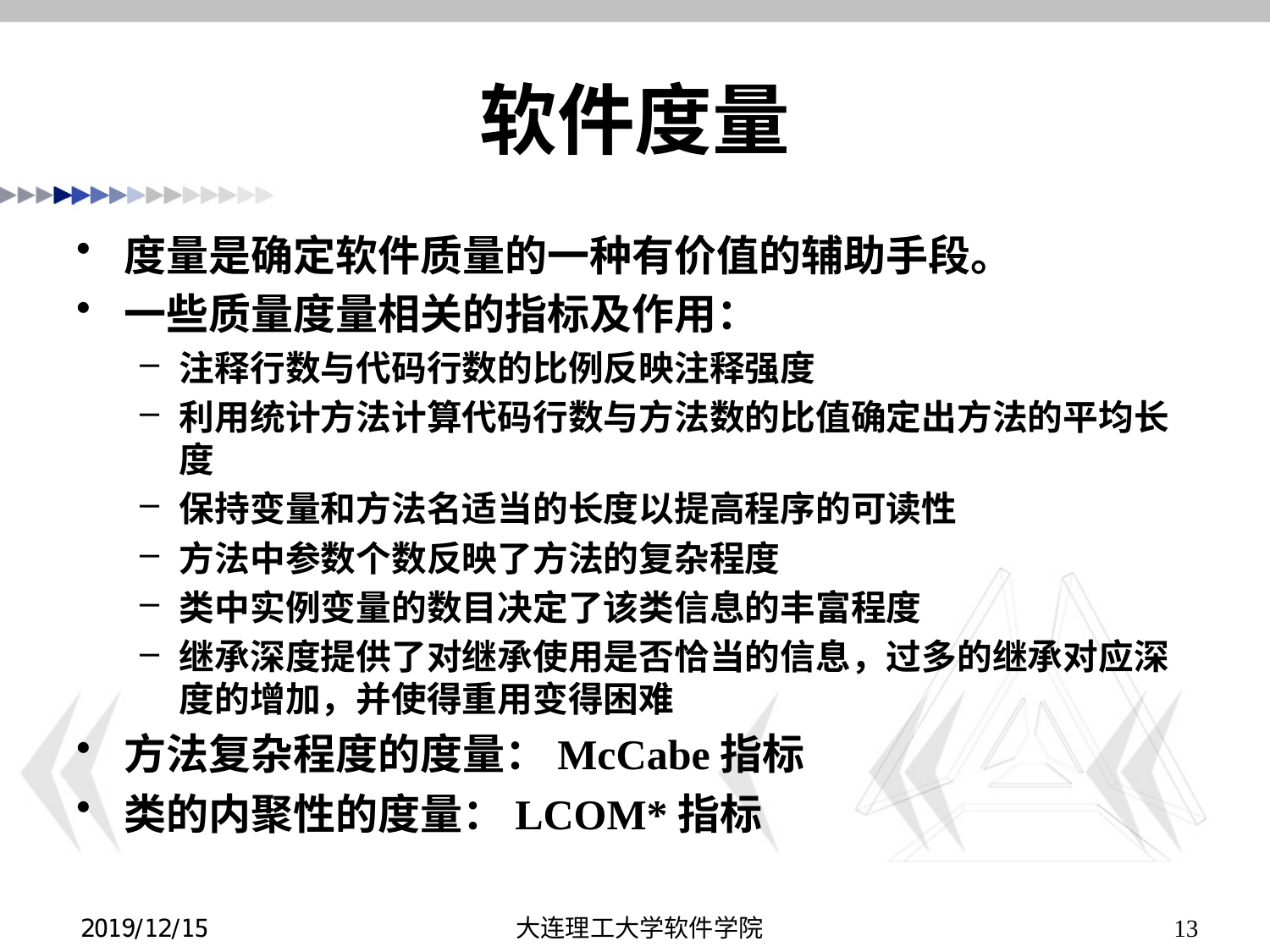

# 软件度量
度量是确定软件质量的一种有价值的辅助手段。
一些质量度量相关的指标及作用：
注释行数与代码行数的比例反映注释强度
利用统计方法计算代码行数与方法数的比值确定出方法的平均长度
保持变量和方法名适当的长度以提高程序的可读性
方法中参数个数反映了方法的复杂程度
类中实例变量的数目决定了该类信息的丰富程度
继承深度提供了对继承使用是否恰当的信息，过多的继承对应深度的增加，并使得重用变得困难
方法复杂程度的度量：McCabe指标
类的内聚性的度量：LCOM*指标

2019/12/15
大连理工大学软件学院
13